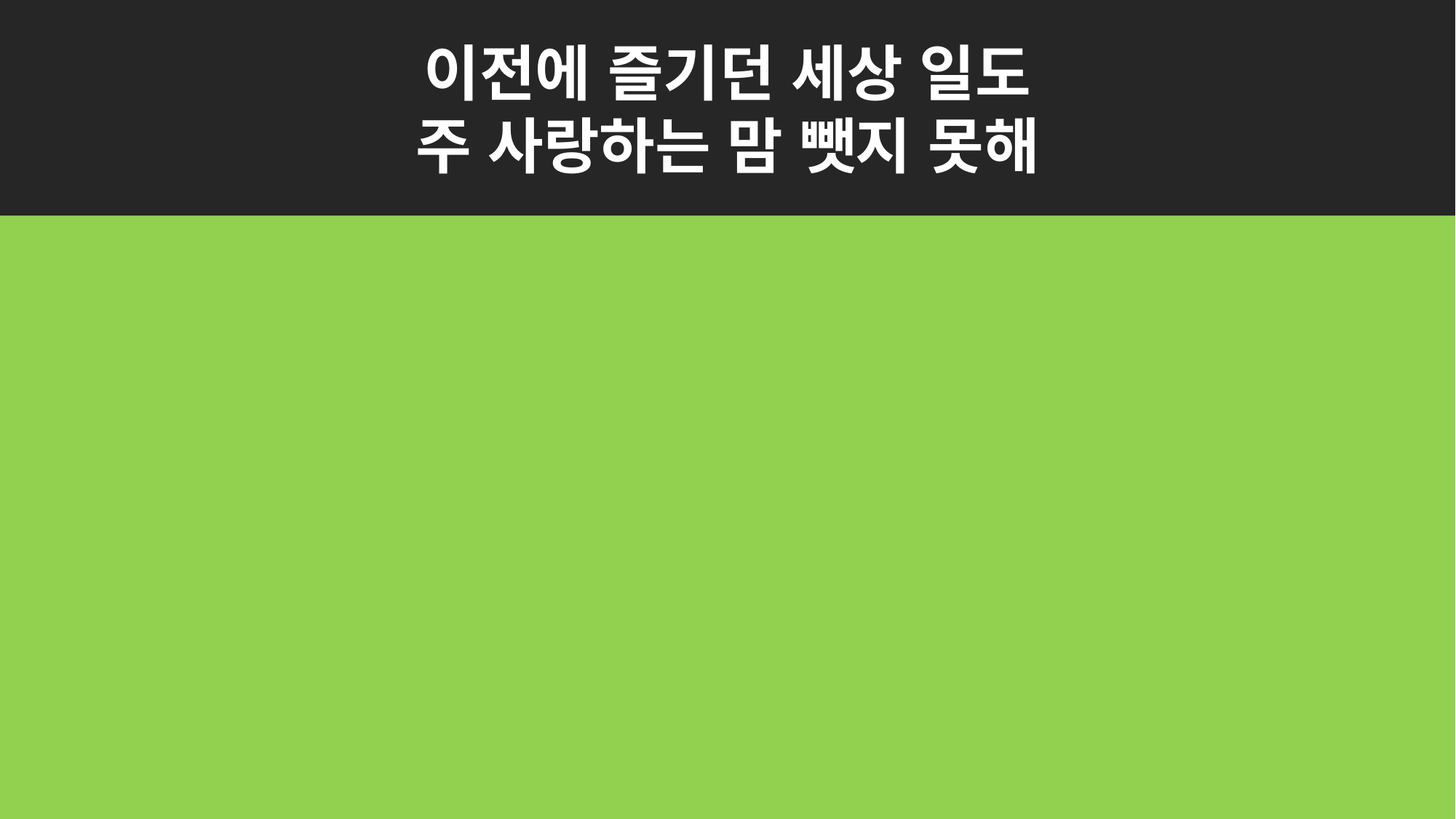

이전에 즐기던 세상 일도
주 사랑하는 맘 뺏지 못해